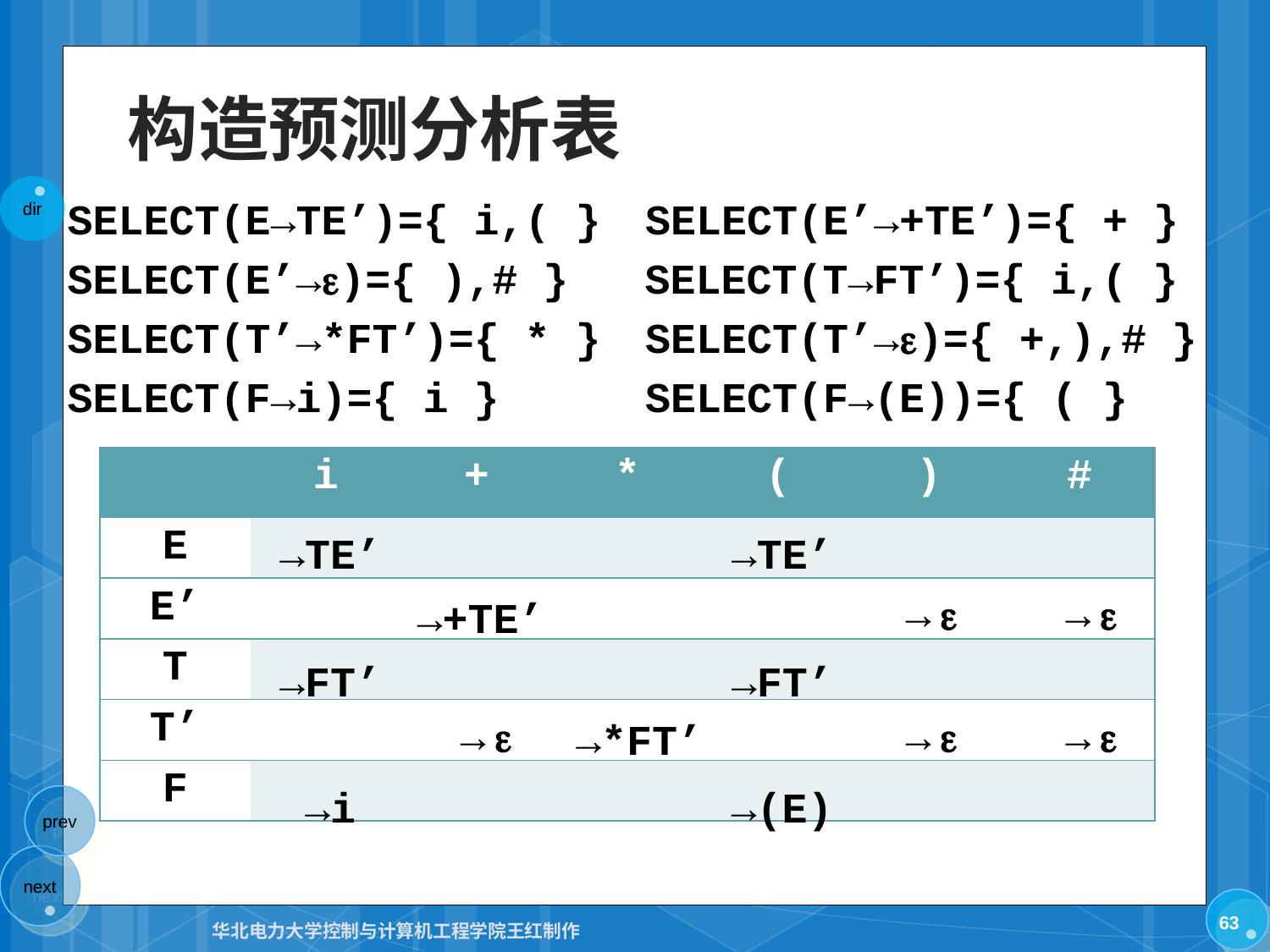

# 构造预测分析表
SELECT(E→TE’)={ i,( }  SELECT(E’→+TE’)={ + }
SELECT(E’→ε)={ ),# }   SELECT(T→FT’)={ i,( }
SELECT(T’→*FT’)={ * }  SELECT(T’→ε)={ +,),# }
SELECT(F→i)={ i }      SELECT(F→(E))={ ( }
|  | i | + | \* | ( | ) | # |
| --- | --- | --- | --- | --- | --- | --- |
| E |  |  |  |  |  |  |
| E’ |  |  |  |  |  |  |
| T |  |  |  |  |  |  |
| T’ |  |  |  |  |  |  |
| F |  |  |  |  |  |  |
→TE’
→TE’
→ε
→ε
→+TE’
→FT’
→FT’
→ε
→ε
→ε
→*FT’
→i
→(E)
63
华北电力大学控制与计算机工程学院王红制作